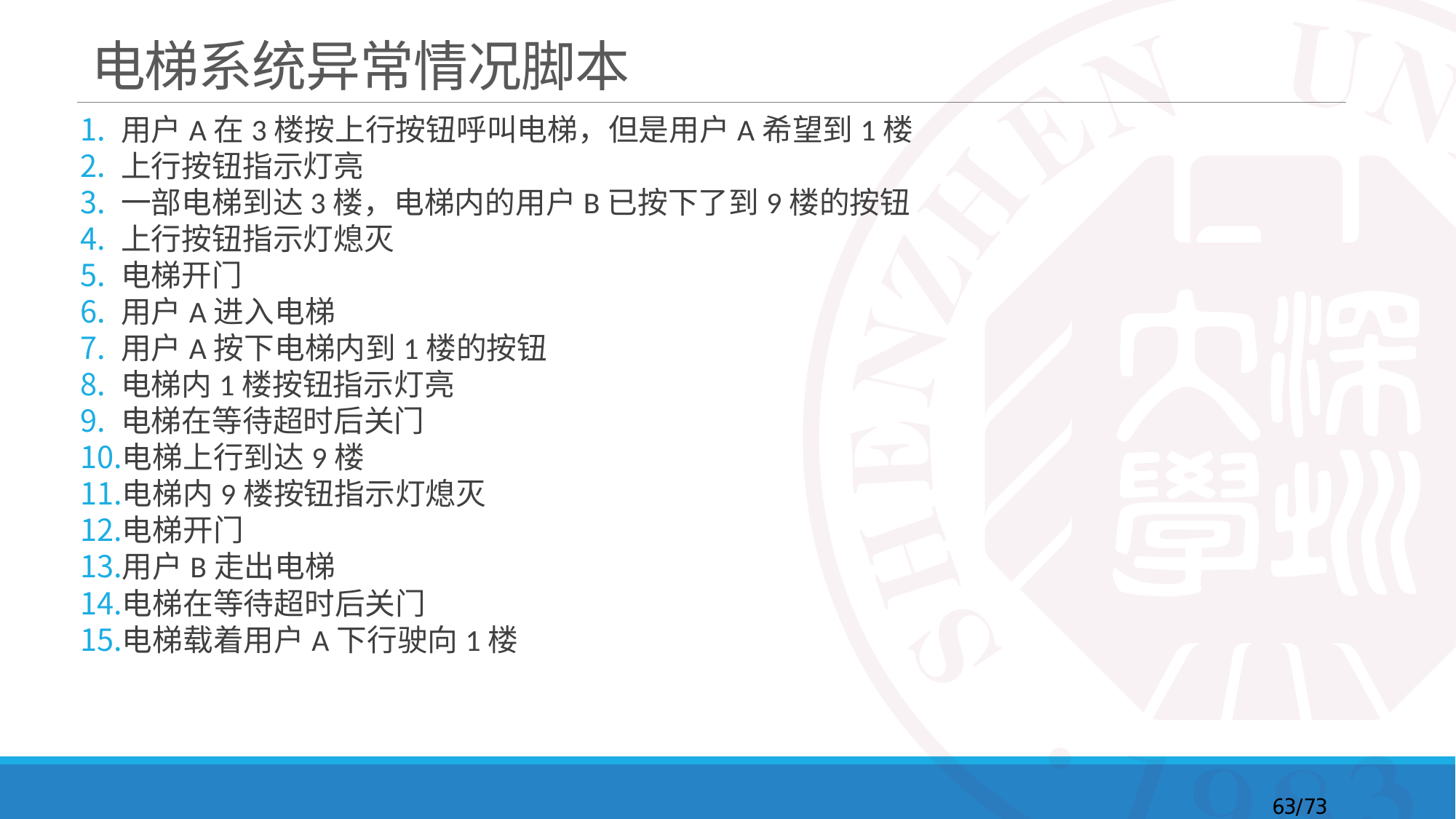

# 电梯系统异常情况脚本
用户A在3楼按上行按钮呼叫电梯，但是用户A希望到1楼
上行按钮指示灯亮
一部电梯到达3楼，电梯内的用户B已按下了到9楼的按钮
上行按钮指示灯熄灭
电梯开门
用户A进入电梯
用户A按下电梯内到1楼的按钮
电梯内1楼按钮指示灯亮
电梯在等待超时后关门
电梯上行到达9楼
电梯内9楼按钮指示灯熄灭
电梯开门
用户B走出电梯
电梯在等待超时后关门
电梯载着用户A下行驶向1楼

63/73